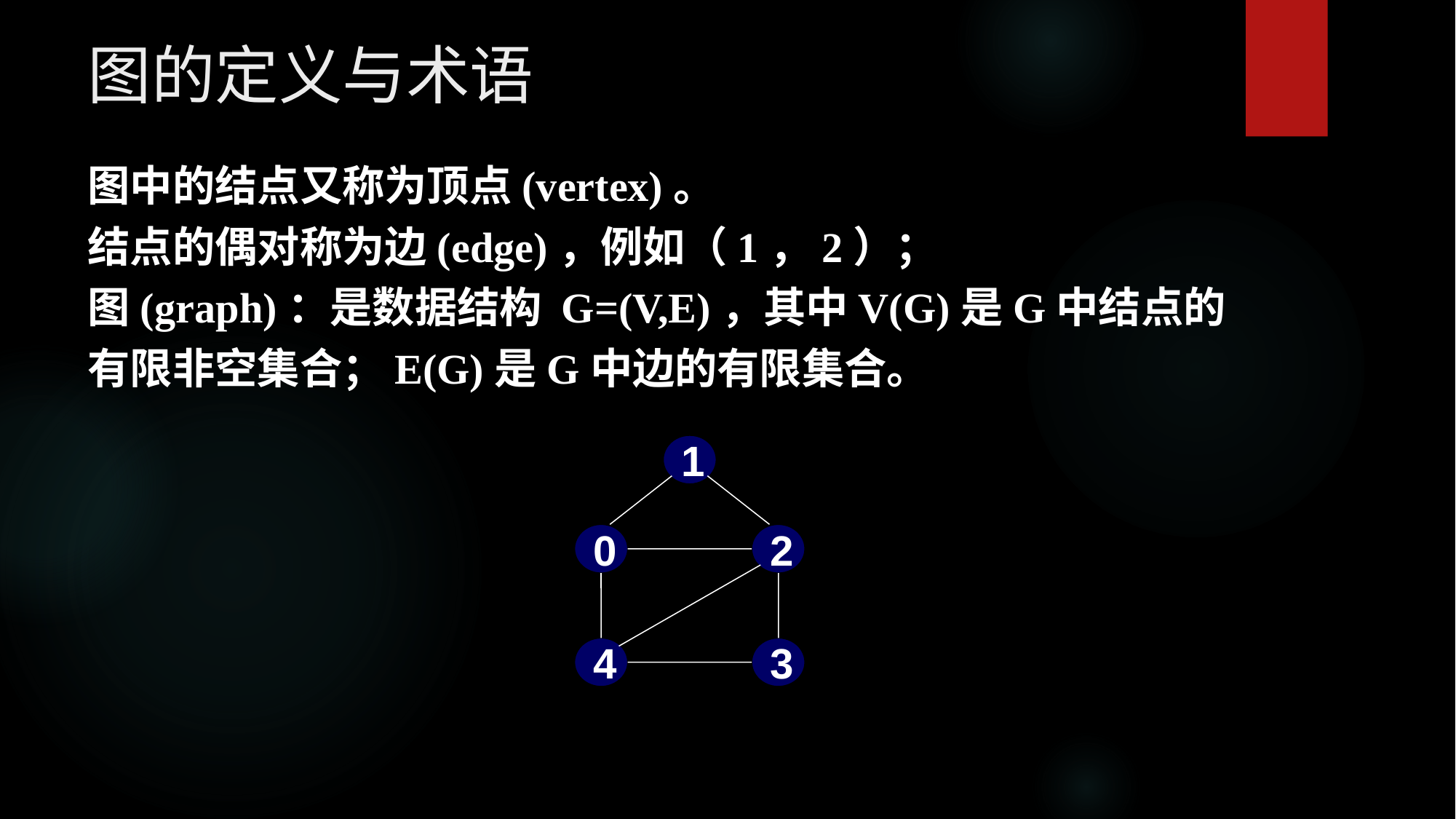

图的定义与术语
图中的结点又称为顶点(vertex)。
结点的偶对称为边(edge)，例如（1，2）；
图(graph)：是数据结构 G=(V,E)，其中V(G)是G中结点的有限非空集合；E(G)是G中边的有限集合。

1

0
2

4
3